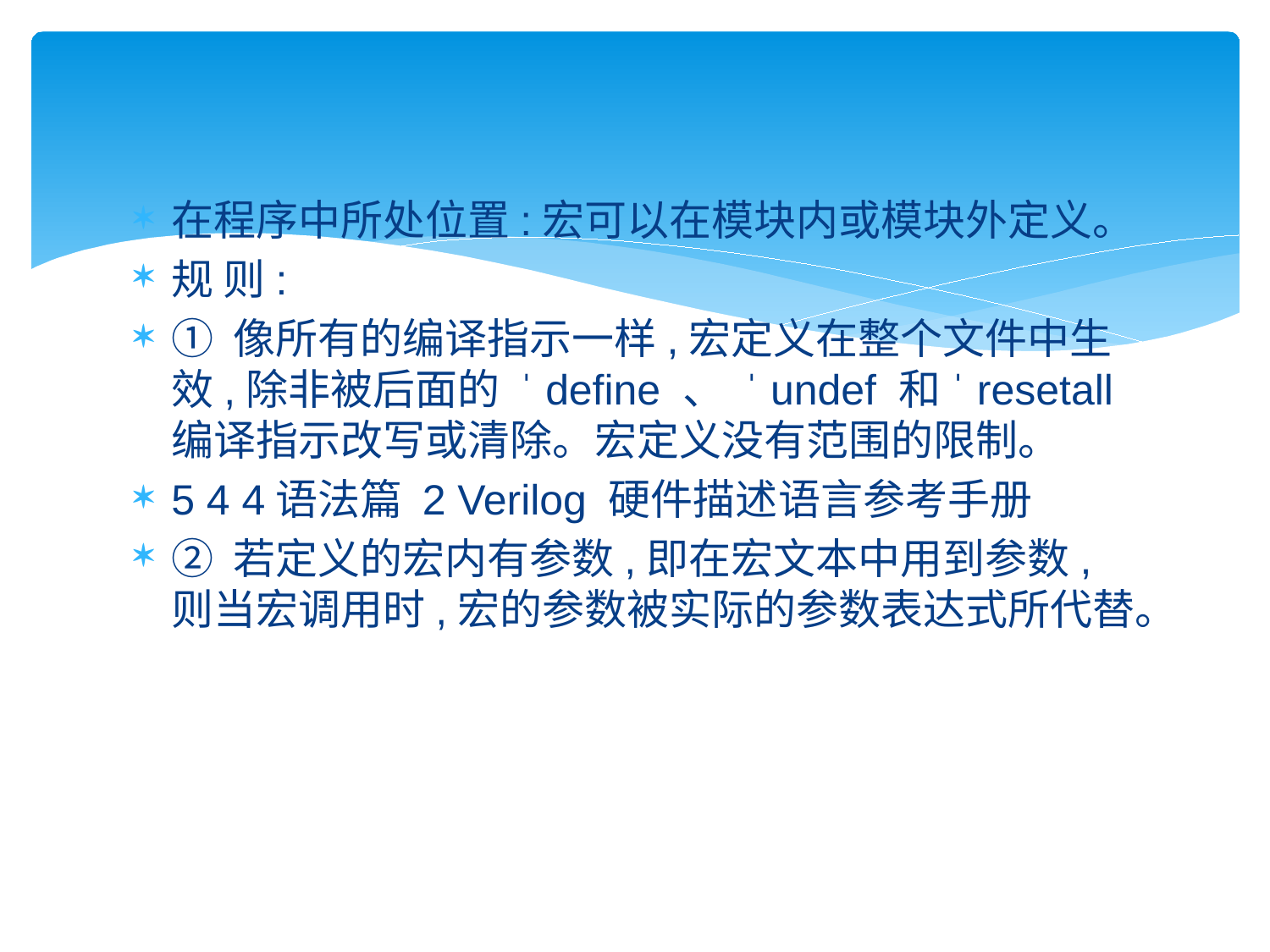

#
在程序中所处位置:宏可以在模块内或模块外定义。
规 则:
① 像所有的编译指示一样,宏定义在整个文件中生效,除非被后面的 ˈ define 、 ˈ undef 和ˈ resetall 编译指示改写或清除。宏定义没有范围的限制。
5 4 4语法篇 2 Verilog 硬件描述语言参考手册
② 若定义的宏内有参数,即在宏文本中用到参数,则当宏调用时,宏的参数被实际的参数表达式所代替。